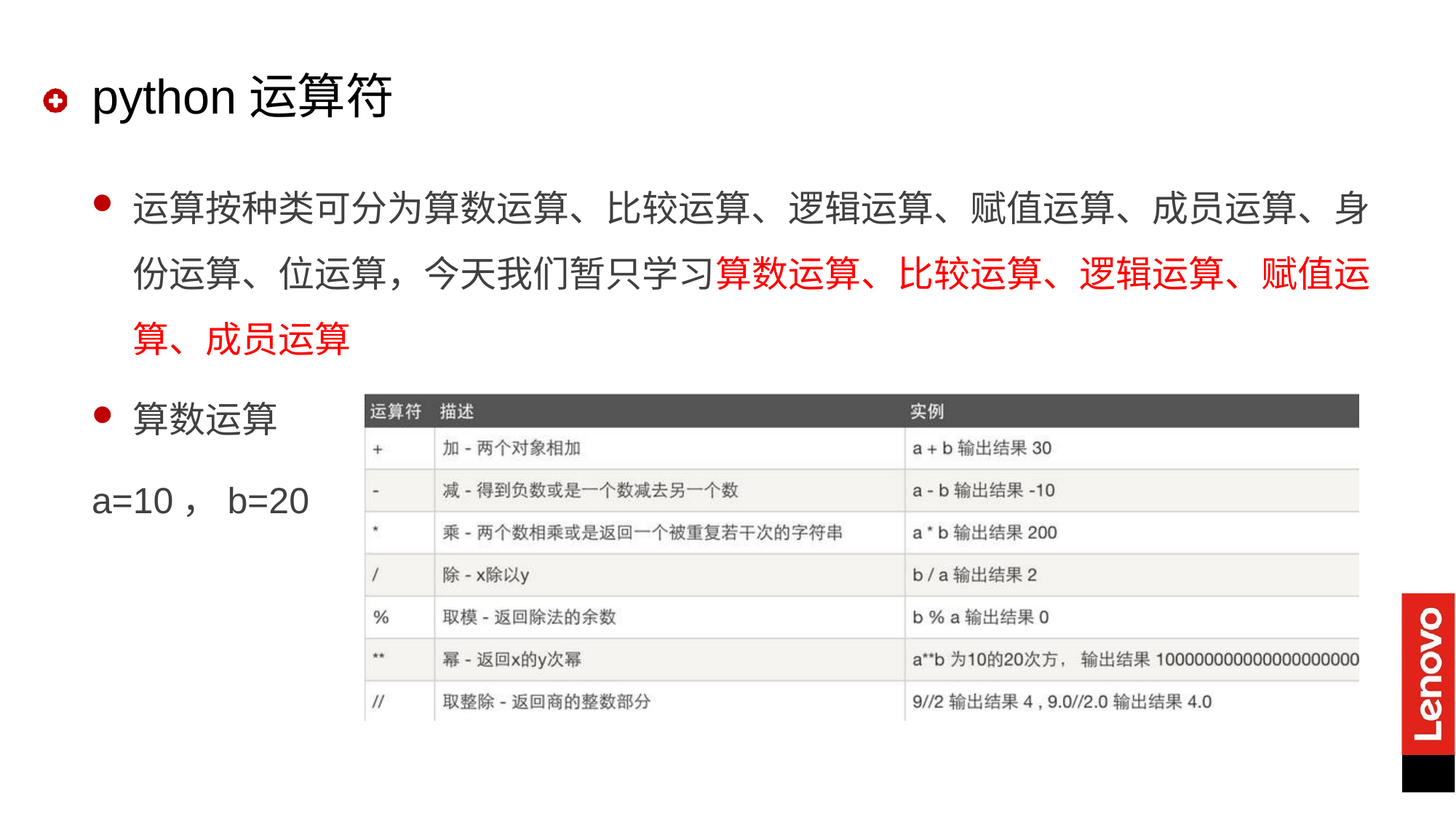

# python运算符
运算按种类可分为算数运算、比较运算、逻辑运算、赋值运算、成员运算、身 份运算、位运算，今天我们暂只学习算数运算、比较运算、逻辑运算、赋值运 算、成员运算
算数运算
a=10，b=20

18